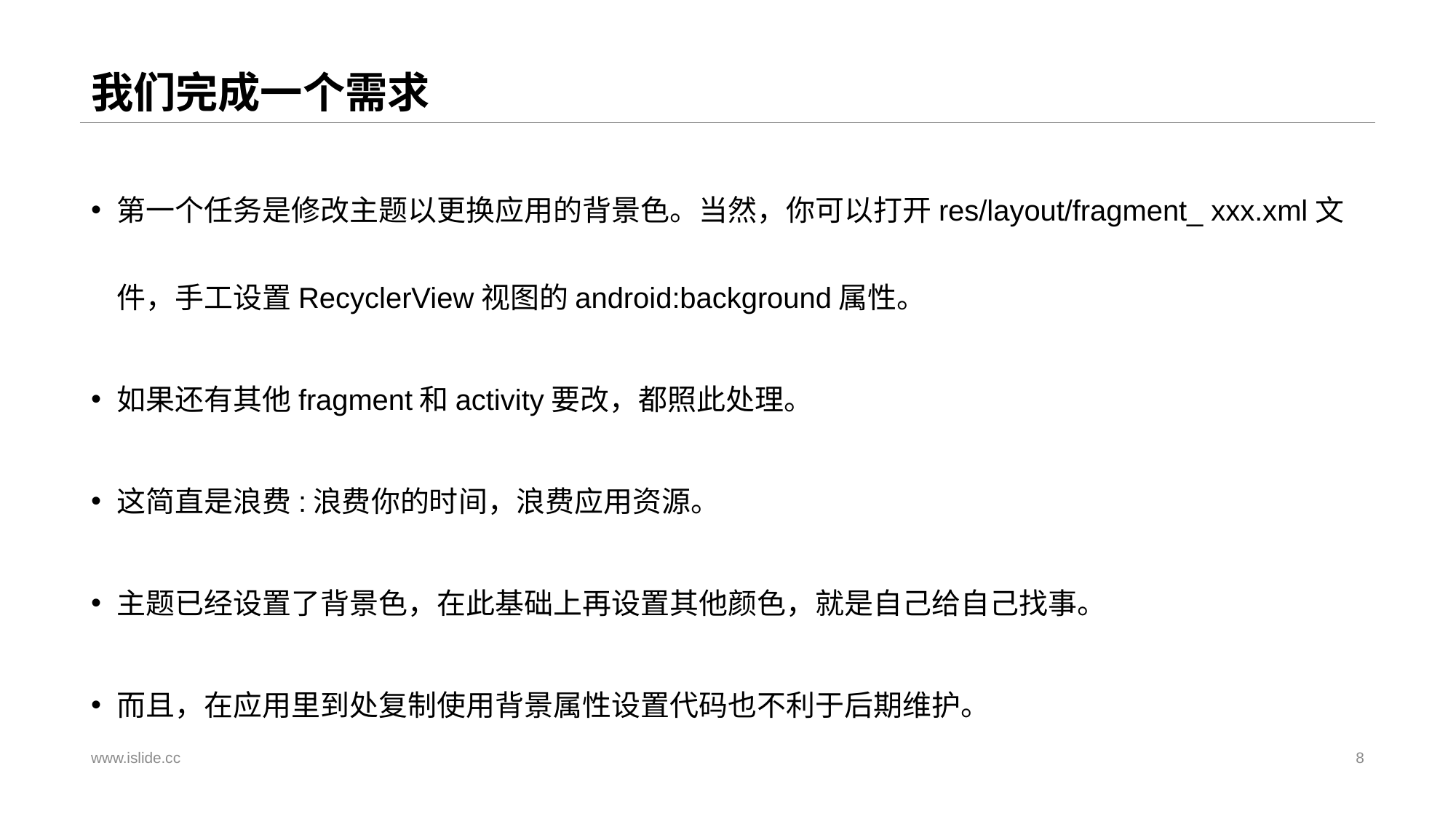

# 我们完成一个需求
第一个任务是修改主题以更换应用的背景色。当然，你可以打开res/layout/fragment_ xxx.xml文件，手工设置RecyclerView视图的android:background属性。
如果还有其他fragment和activity要改，都照此处理。
这简直是浪费:浪费你的时间，浪费应用资源。
主题已经设置了背景色，在此基础上再设置其他颜色，就是自己给自己找事。
而且，在应用里到处复制使用背景属性设置代码也不利于后期维护。
www.islide.cc
8